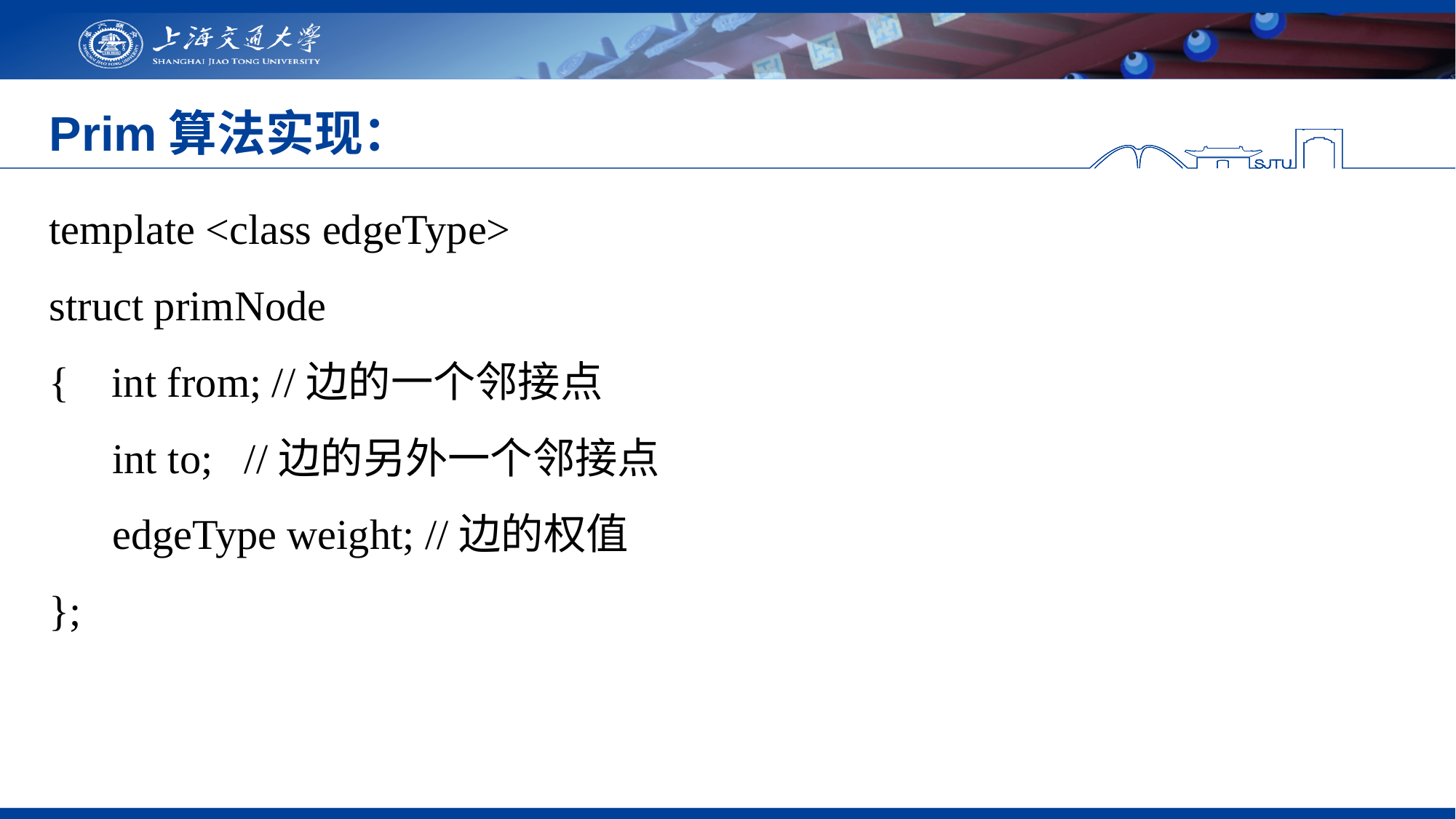

# Prim算法实现：
template <class edgeType>
struct primNode
{    int from; //边的一个邻接点
      int to;   //边的另外一个邻接点
      edgeType weight; //边的权值
};